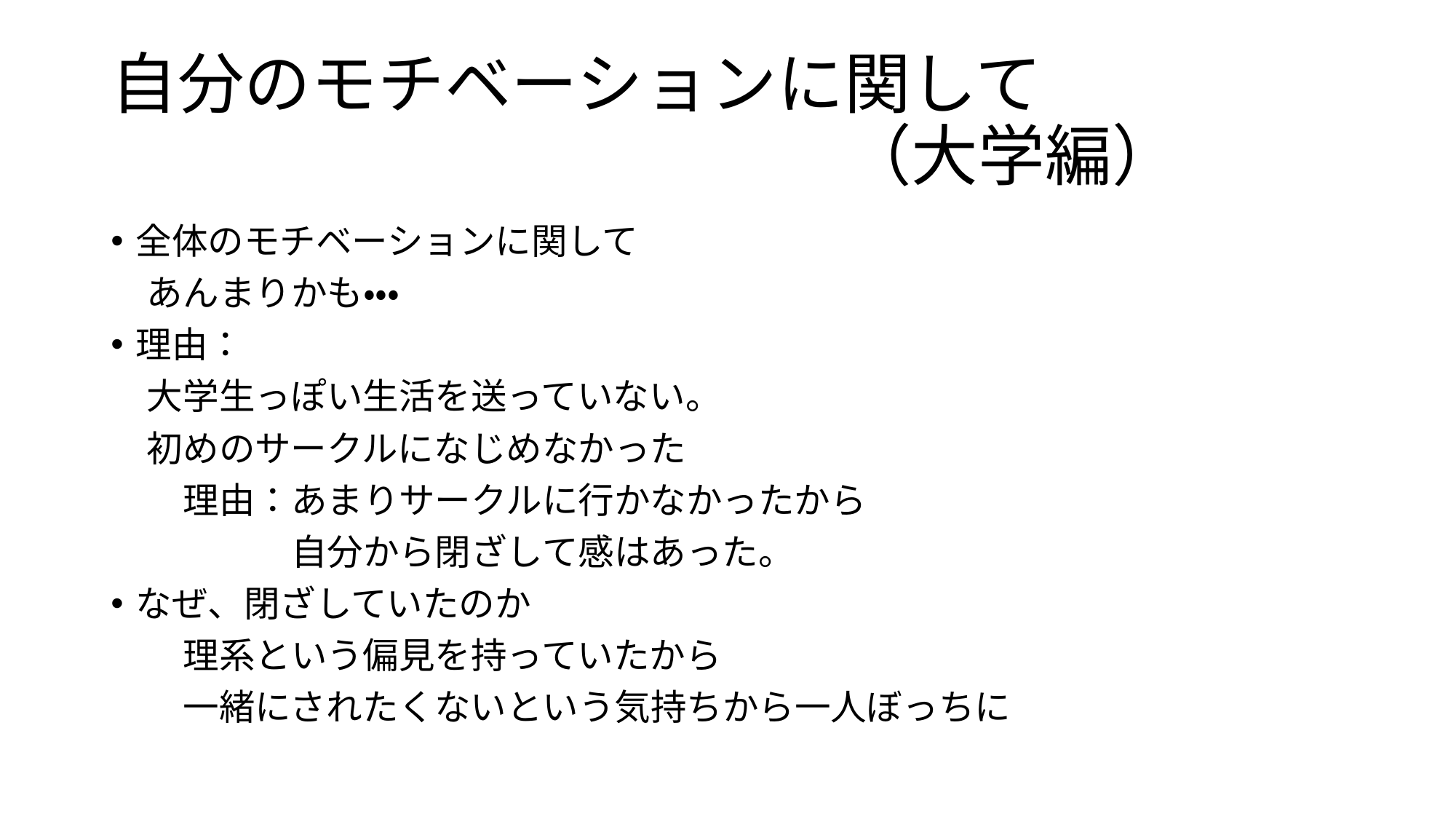

# 自分のモチベーションに関して 　　　　　　　　　　　（大学編）
全体のモチベーションに関して
　あんまりかも・・・
理由：
　大学生っぽい生活を送っていない。
　初めのサークルになじめなかった
　　理由：あまりサークルに行かなかったから
　　　　　自分から閉ざして感はあった。
なぜ、閉ざしていたのか
　　理系という偏見を持っていたから
　　一緒にされたくないという気持ちから一人ぼっちに